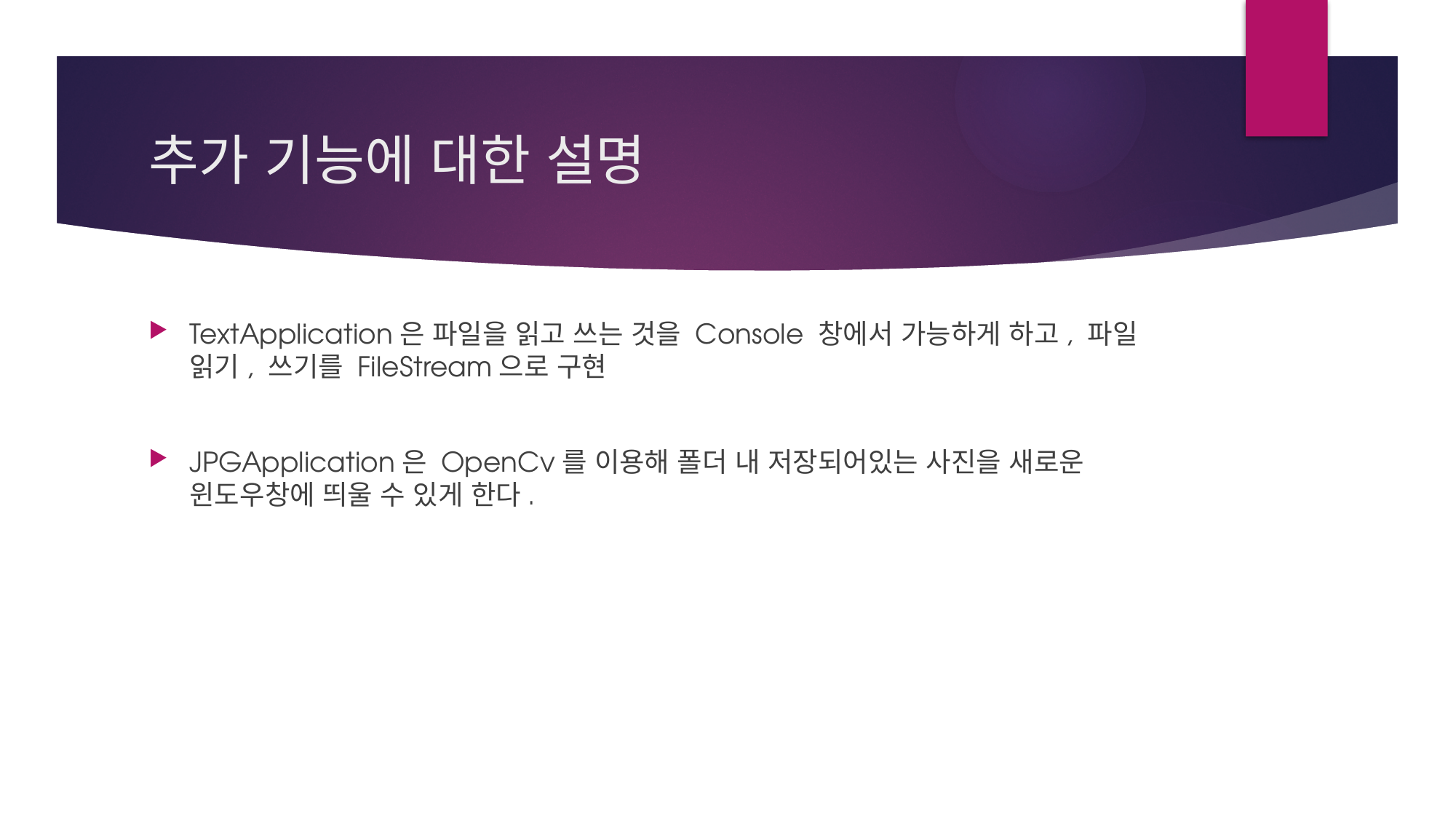

# 추가 기능에 대한 설명
TextApplication은 파일을 읽고 쓰는 것을 Console 창에서 가능하게 하고, 파일 읽기, 쓰기를 FileStream으로 구현

JPGApplication은 OpenCv를 이용해 폴더 내 저장되어있는 사진을 새로운 윈도우창에 띄울 수 있게 한다.